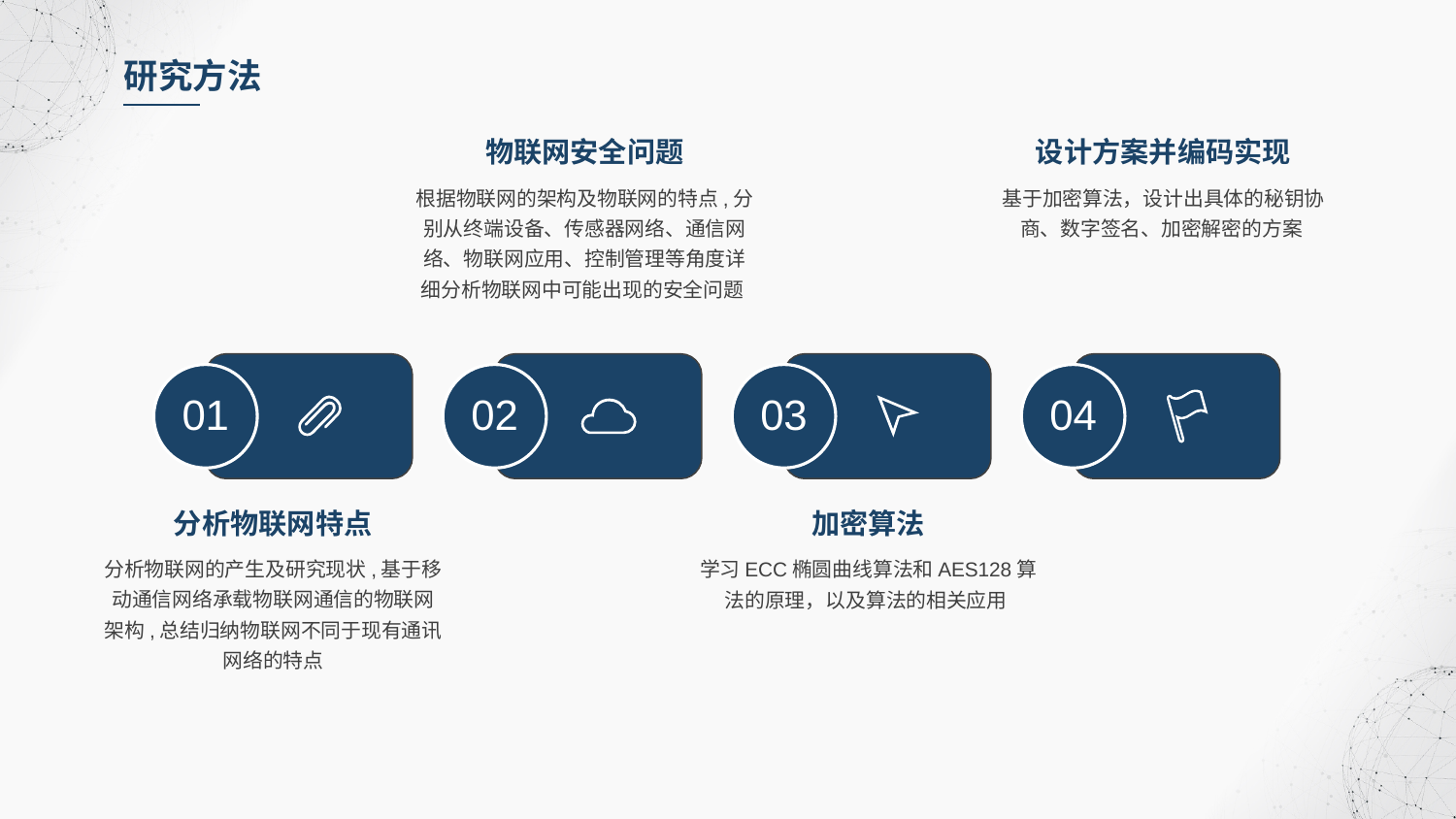

研究方法
物联网安全问题
设计方案并编码实现
根据物联网的架构及物联网的特点,分别从终端设备、传感器网络、通信网络、物联网应用、控制管理等角度详细分析物联网中可能出现的安全问题
基于加密算法，设计出具体的秘钥协商、数字签名、加密解密的方案

01

02

03

04

分析物联网特点
加密算法
分析物联网的产生及研究现状,基于移动通信网络承载物联网通信的物联网架构,总结归纳物联网不同于现有通讯网络的特点
学习ECC椭圆曲线算法和AES128算法的原理，以及算法的相关应用